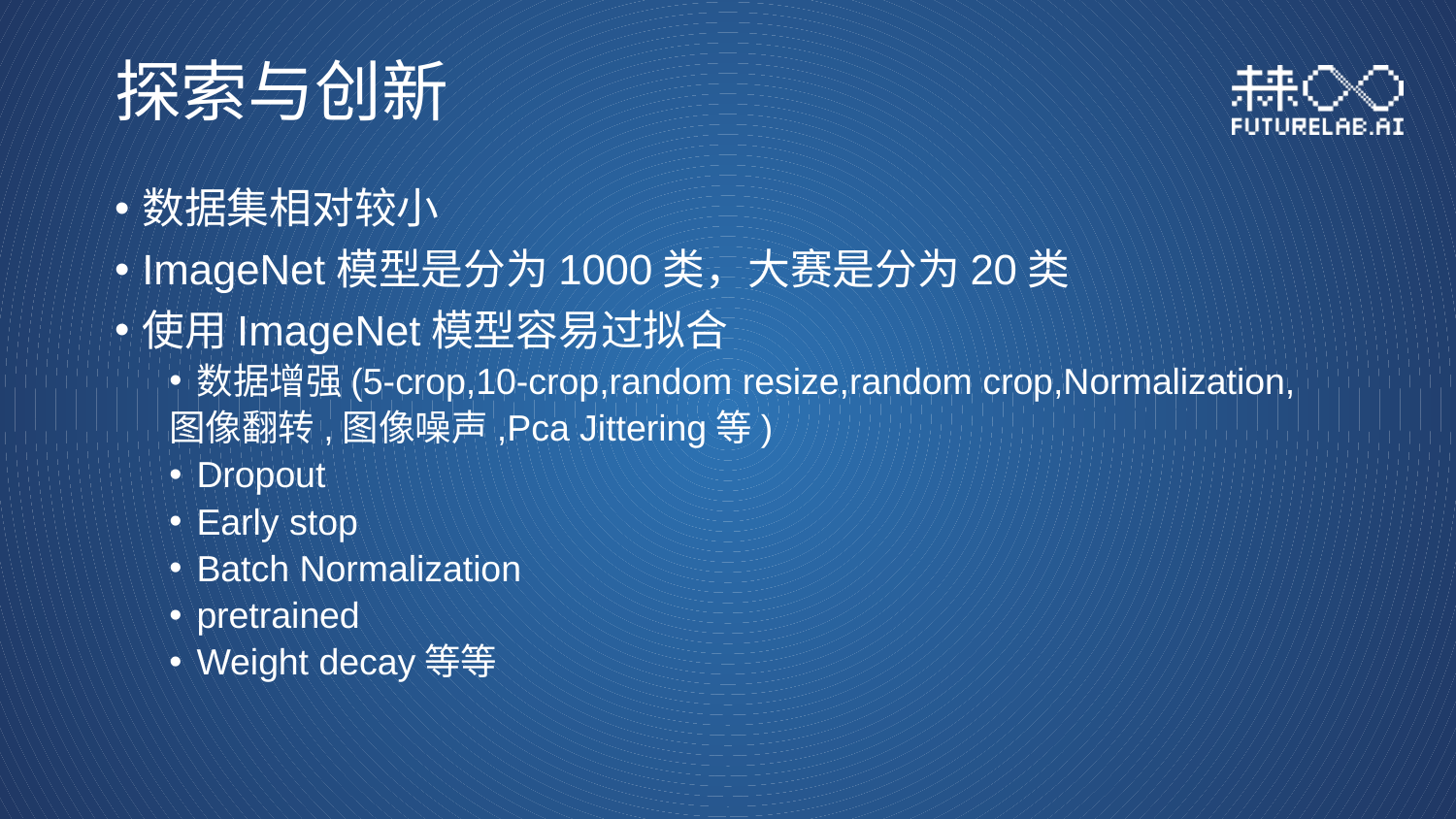

# 探索与创新
数据集相对较小
ImageNet模型是分为1000类，大赛是分为20类
使用ImageNet模型容易过拟合
数据增强(5-crop,10-crop,random resize,random crop,Normalization,
图像翻转,图像噪声,Pca Jittering等)
Dropout
Early stop
Batch Normalization
pretrained
Weight decay等等